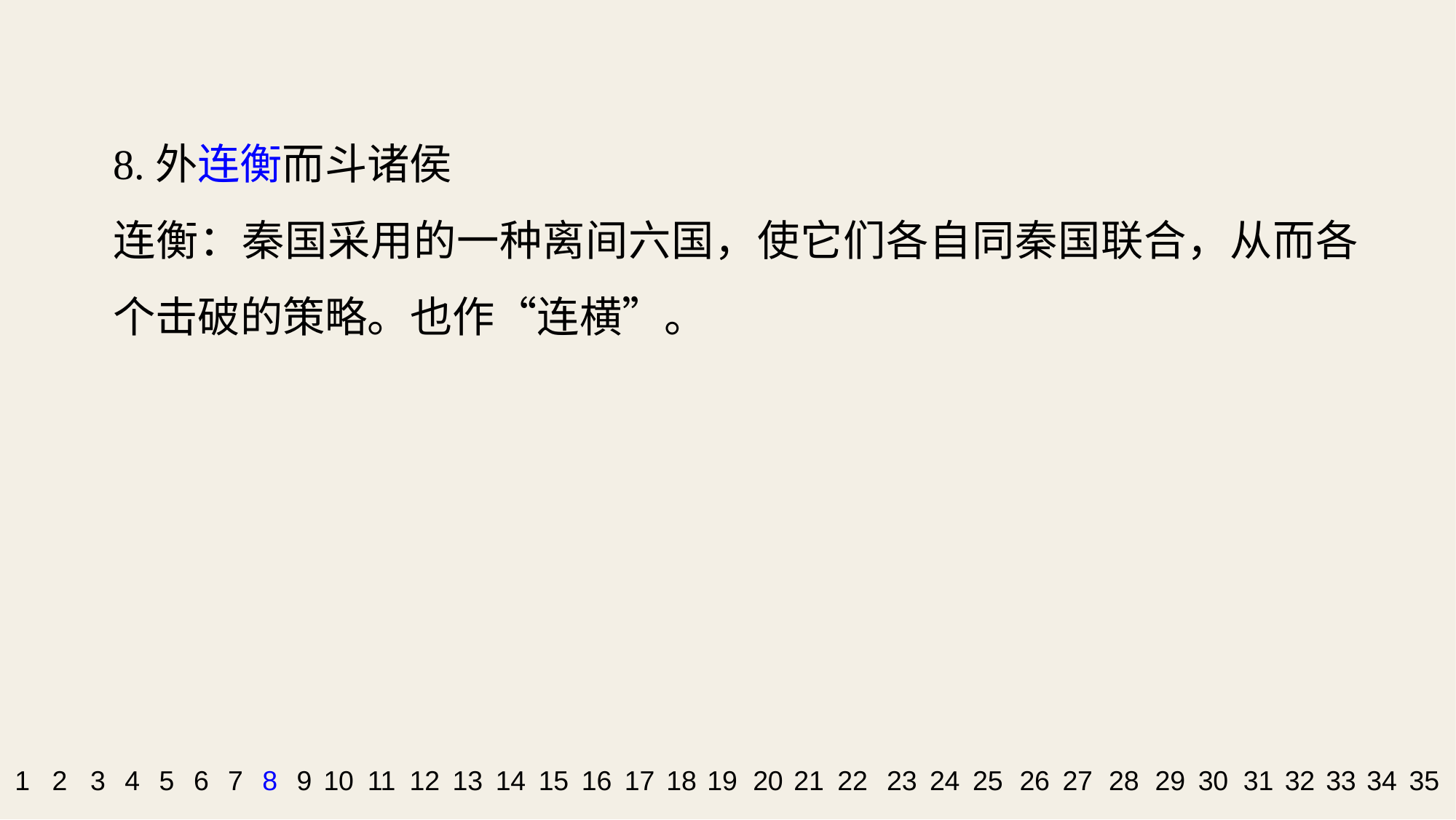

8.外连衡而斗诸侯
连衡：秦国采用的一种离间六国，使它们各自同秦国联合，从而各个击破的策略。也作“连横”。
1
2
3
4
5
6
7
8
9
10
11
12
13
14
15
16
17
18
19
20
21
22
23
24
25
26
27
28
29
30
31
32
33
34
35